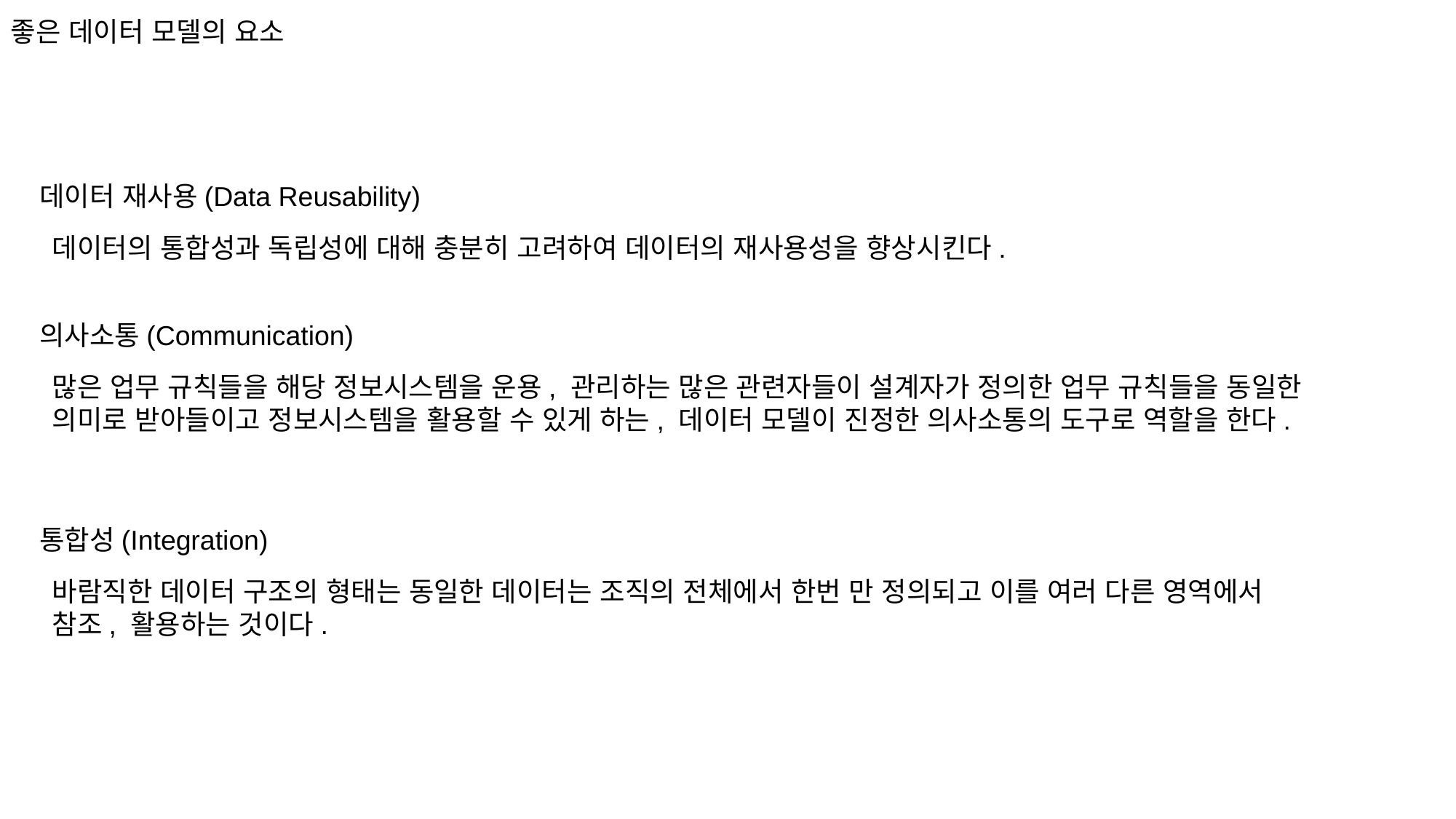

좋은 데이터 모델의 요소
데이터 재사용(Data Reusability)
데이터의 통합성과 독립성에 대해 충분히 고려하여 데이터의 재사용성을 향상시킨다.
의사소통(Communication)
많은 업무 규칙들을 해당 정보시스템을 운용, 관리하는 많은 관련자들이 설계자가 정의한 업무 규칙들을 동일한 의미로 받아들이고 정보시스템을 활용할 수 있게 하는, 데이터 모델이 진정한 의사소통의 도구로 역할을 한다.
통합성(Integration)
바람직한 데이터 구조의 형태는 동일한 데이터는 조직의 전체에서 한번 만 정의되고 이를 여러 다른 영역에서 참조, 활용하는 것이다.